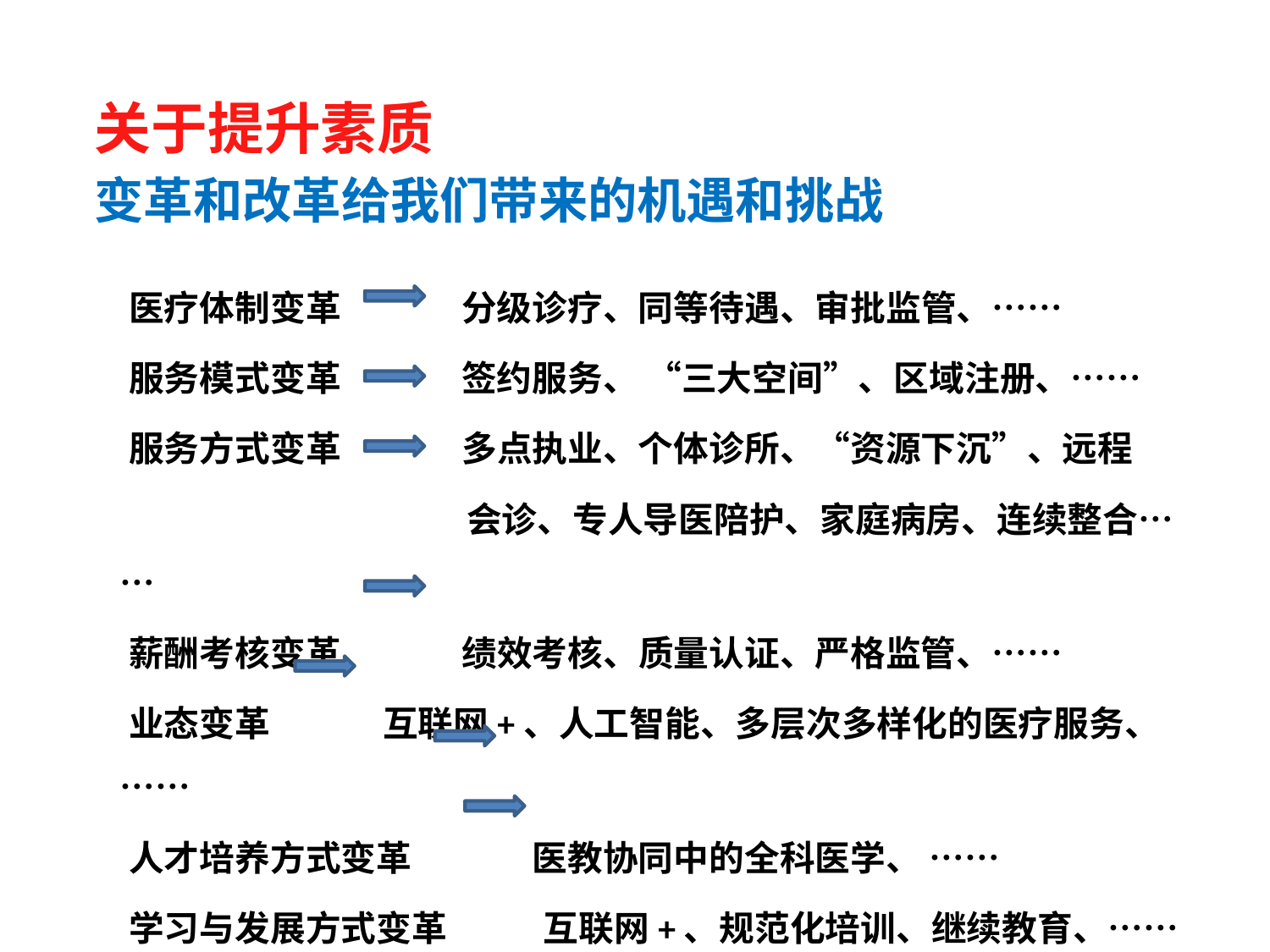

关于提升素质
变革和改革给我们带来的机遇和挑战
      医疗体制变革               分级诊疗、同等待遇、审批监管、……
      服务模式变革               签约服务、 “三大空间”、区域注册、……
      服务方式变革               多点执业、个体诊所、“资源下沉”、远程
                                                会诊、专人导医陪护、家庭病房、连续整合……
      薪酬考核变革               绩效考核、质量认证、严格监管、……
      业态变革              互联网+、人工智能、多层次多样化的医疗服务、……
      人才培养方式变革               医教协同中的全科医学、 ……
      学习与发展方式变革            互联网+、规范化培训、继续教育、……